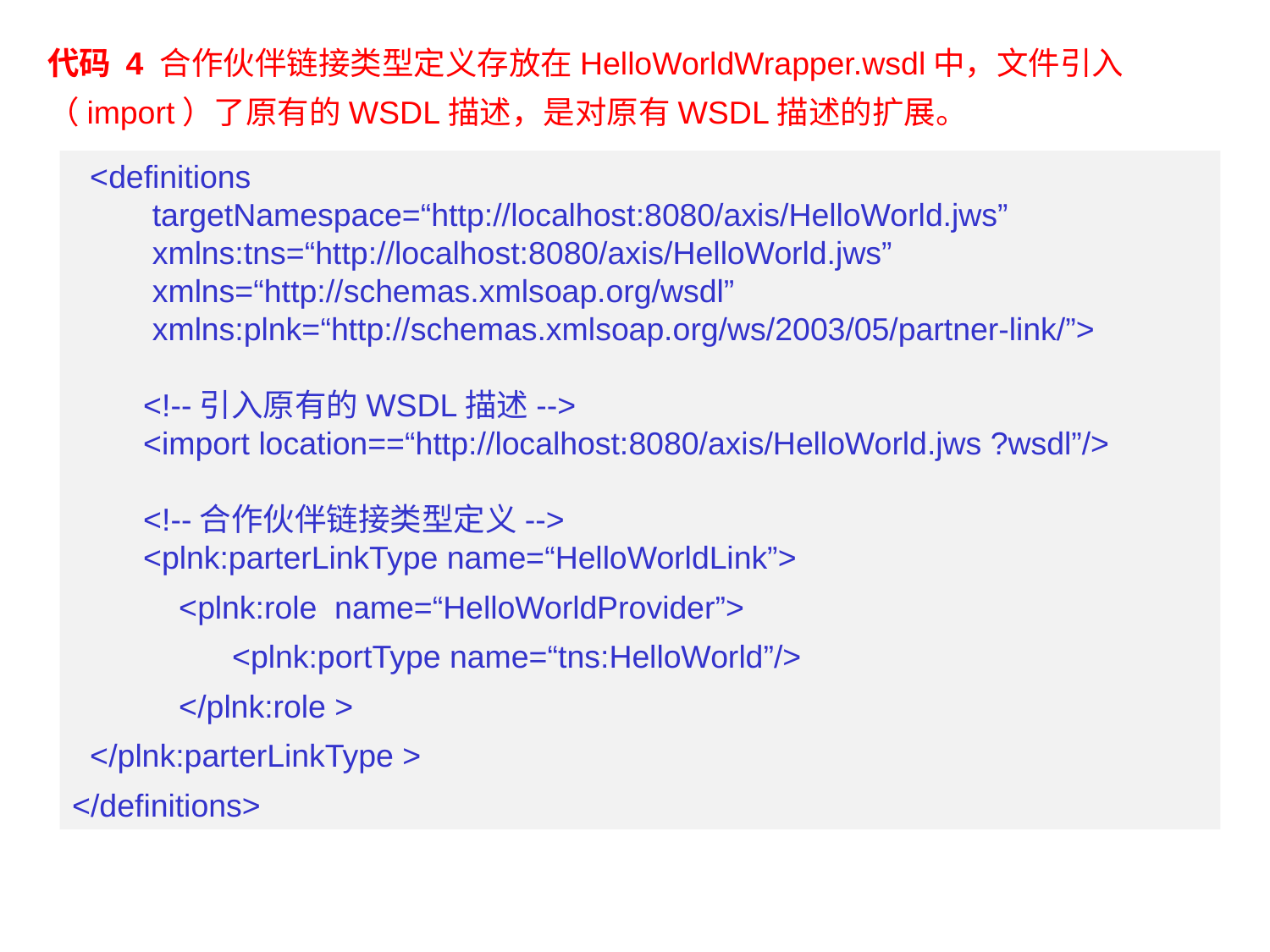

代码 4 合作伙伴链接类型定义存放在HelloWorldWrapper.wsdl中，文件引入（import）了原有的WSDL描述，是对原有WSDL描述的扩展。
  <definitions
         targetNamespace=“http://localhost:8080/axis/HelloWorld.jws”
         xmlns:tns=“http://localhost:8080/axis/HelloWorld.jws”
         xmlns=“http://schemas.xmlsoap.org/wsdl”
         xmlns:plnk=“http://schemas.xmlsoap.org/ws/2003/05/partner-link/”>

        <!--引入原有的WSDL描述-->
        <import location==“http://localhost:8080/axis/HelloWorld.jws ?wsdl”/>

        <!--合作伙伴链接类型定义-->
        <plnk:parterLinkType name=“HelloWorldLink”>
            <plnk:role  name=“HelloWorldProvider”>
                  <plnk:portType name=“tns:HelloWorld”/>
            </plnk:role >
  </plnk:parterLinkType >
</definitions>